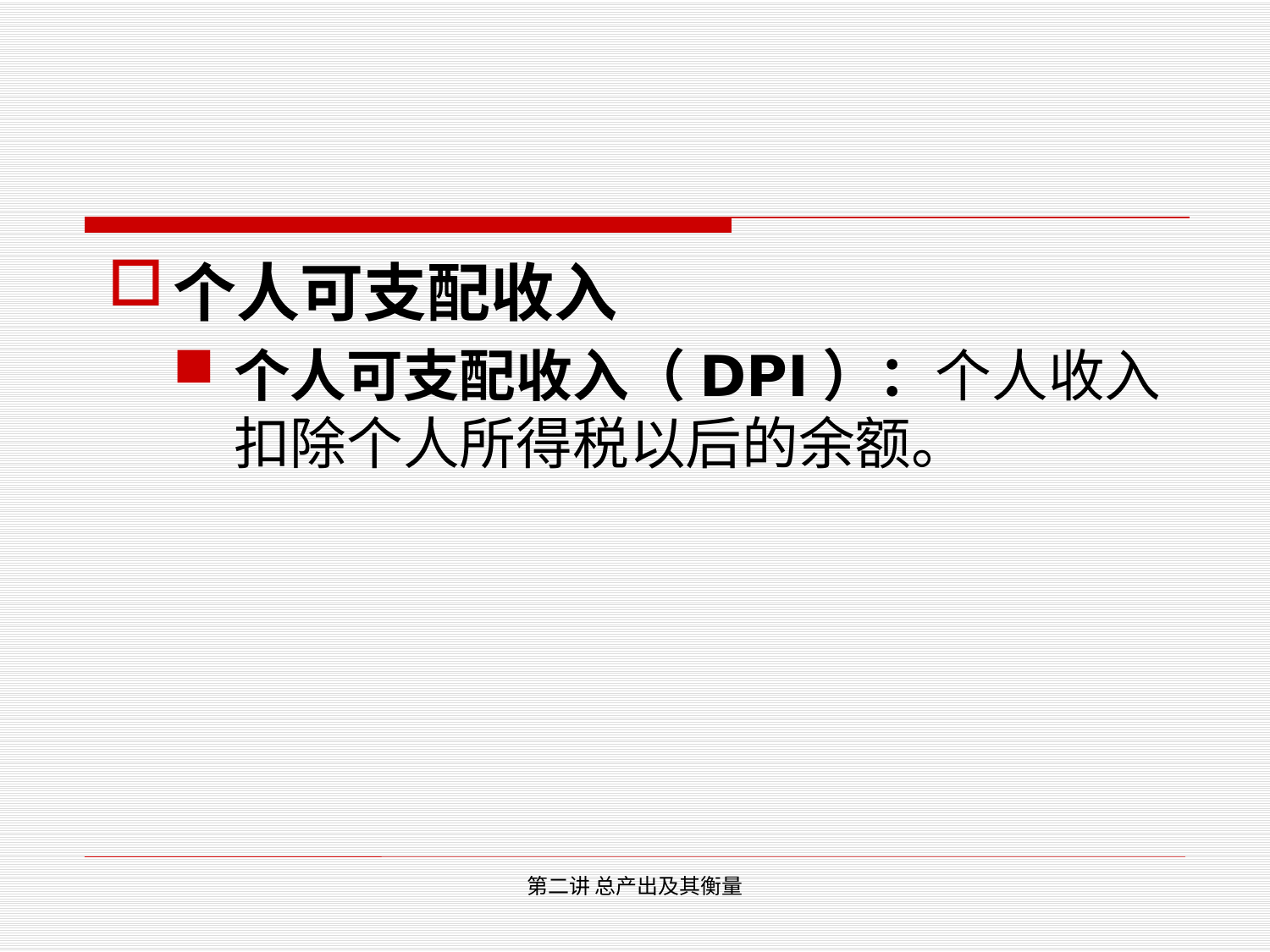

个人可支配收入
个人可支配收入（DPI）：个人收入扣除个人所得税以后的余额。
第二讲 总产出及其衡量